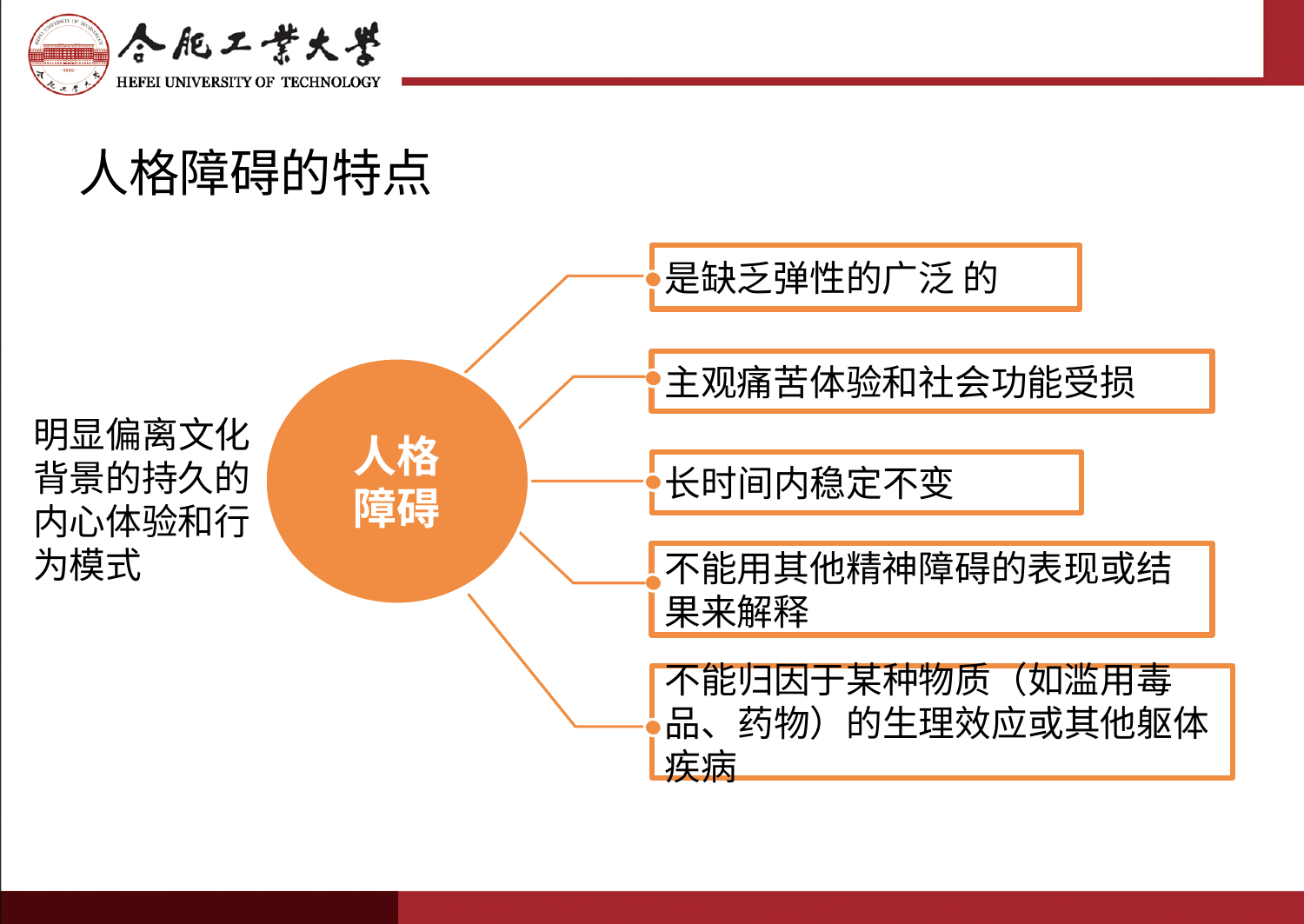

# 人格障碍的特点
是缺乏弹性的广泛 的

主观痛苦体验和社会功能受损
人格
障碍

明显偏离文化背景的持久的内心体验和行为模式
长时间内稳定不变

不能用其他精神障碍的表现或结果来解释

不能归因于某种物质（如滥用毒品、药物）的生理效应或其他躯体疾病